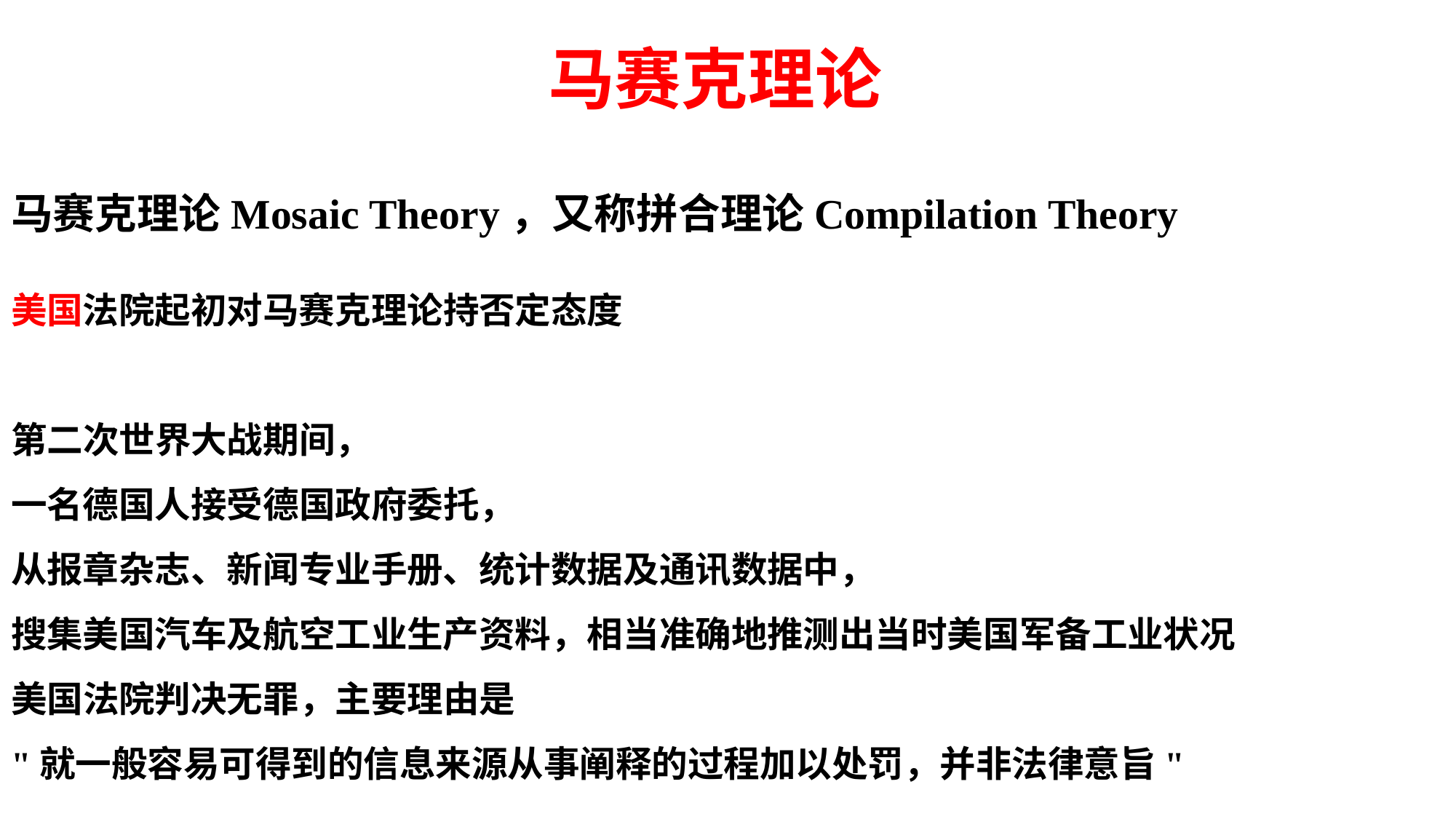

# 马赛克理论
马赛克理论Mosaic Theory，又称拼合理论Compilation Theory

美国法院起初对马赛克理论持否定态度

第二次世界大战期间，
一名德国人接受德国政府委托，
从报章杂志、新闻专业手册、统计数据及通讯数据中，
搜集美国汽车及航空工业生产资料，相当准确地推测出当时美国军备工业状况
美国法院判决无罪，主要理由是
"就一般容易可得到的信息来源从事阐释的过程加以处罚，并非法律意旨"